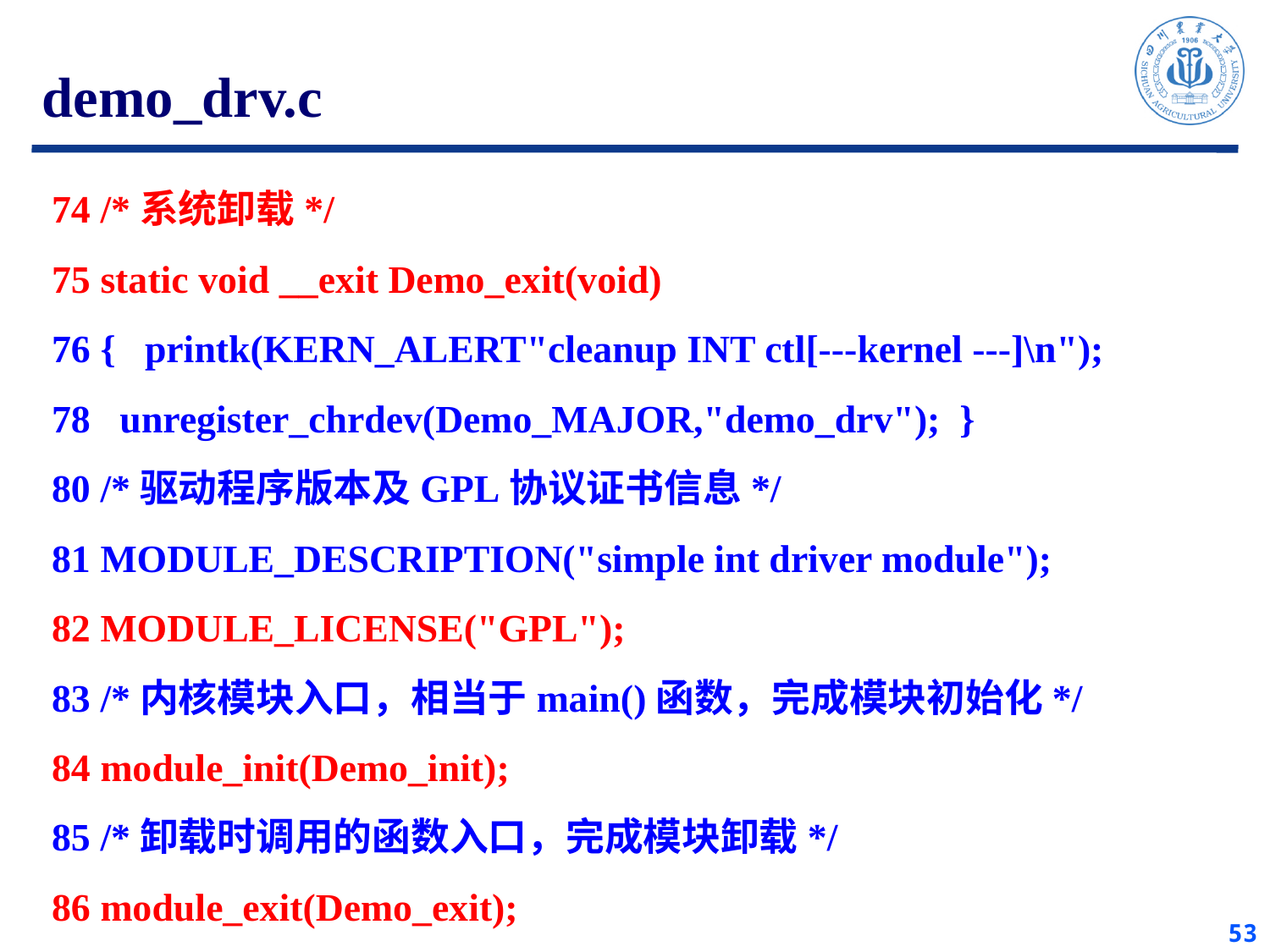

demo_drv.c
 74 /*系统卸载*/
 75 static void __exit Demo_exit(void)
 76 {   printk(KERN_ALERT"cleanup INT ctl[---kernel ---]\n");
 78   unregister_chrdev(Demo_MAJOR,"demo_drv");  }
 80 /*驱动程序版本及GPL协议证书信息*/
 81 MODULE_DESCRIPTION("simple int driver module");
 82 MODULE_LICENSE("GPL");
 83 /*内核模块入口，相当于main()函数，完成模块初始化*/
 84 module_init(Demo_init);
 85 /*卸载时调用的函数入口，完成模块卸载*/
 86 module_exit(Demo_exit);